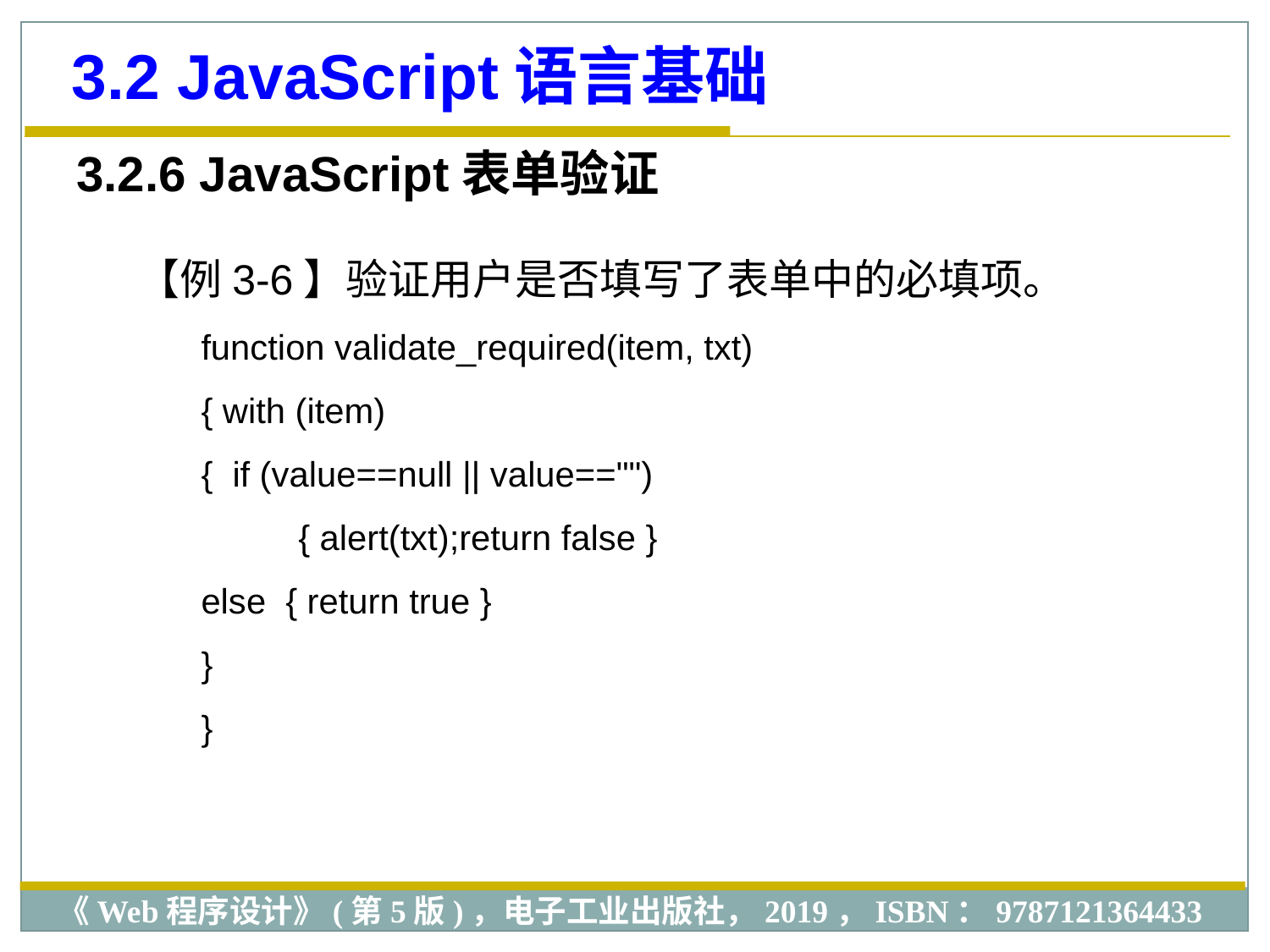

3.2 JavaScript语言基础
3.2.6 JavaScript表单验证
【例3-6】验证用户是否填写了表单中的必填项。
function validate_required(item, txt)
{ with (item)
{  if (value==null || value=="")
          { alert(txt);return false }
else  { return true }
}
}